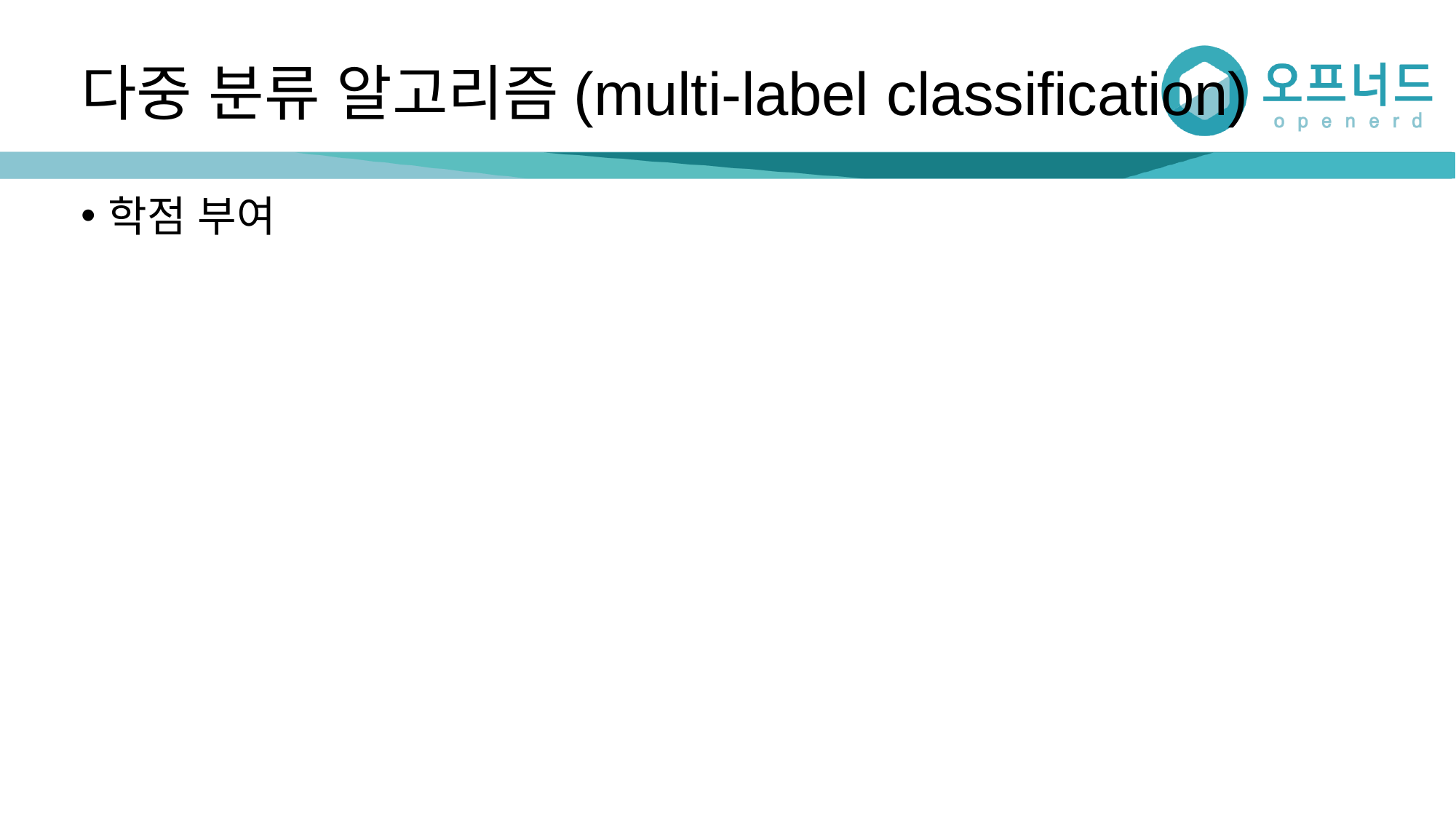

# 다중 분류 알고리즘(multi-label classification)
학점 부여